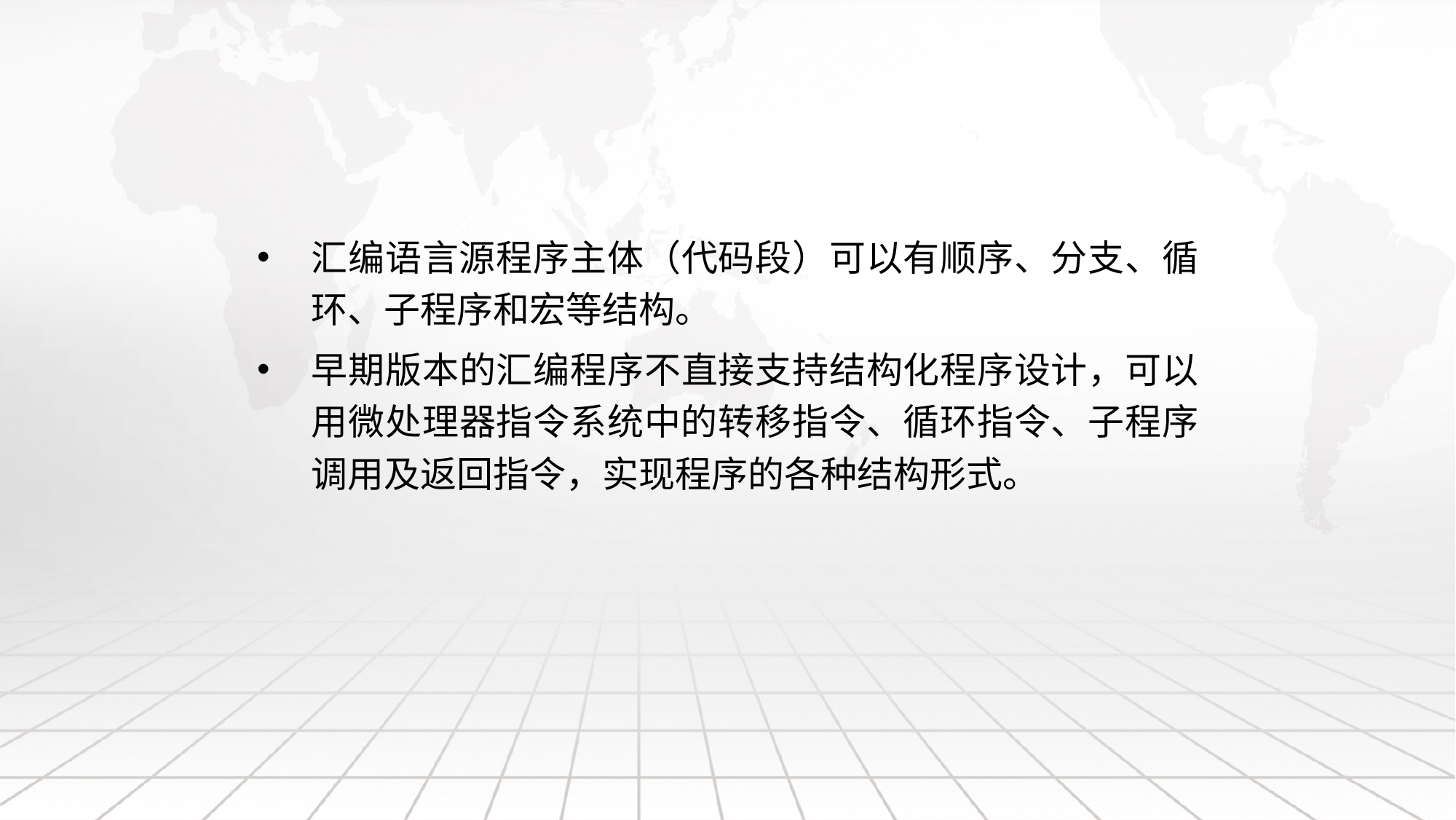

汇编语言源程序主体（代码段）可以有顺序、分支、循环、子程序和宏等结构。
早期版本的汇编程序不直接支持结构化程序设计，可以用微处理器指令系统中的转移指令、循环指令、子程序调用及返回指令，实现程序的各种结构形式。